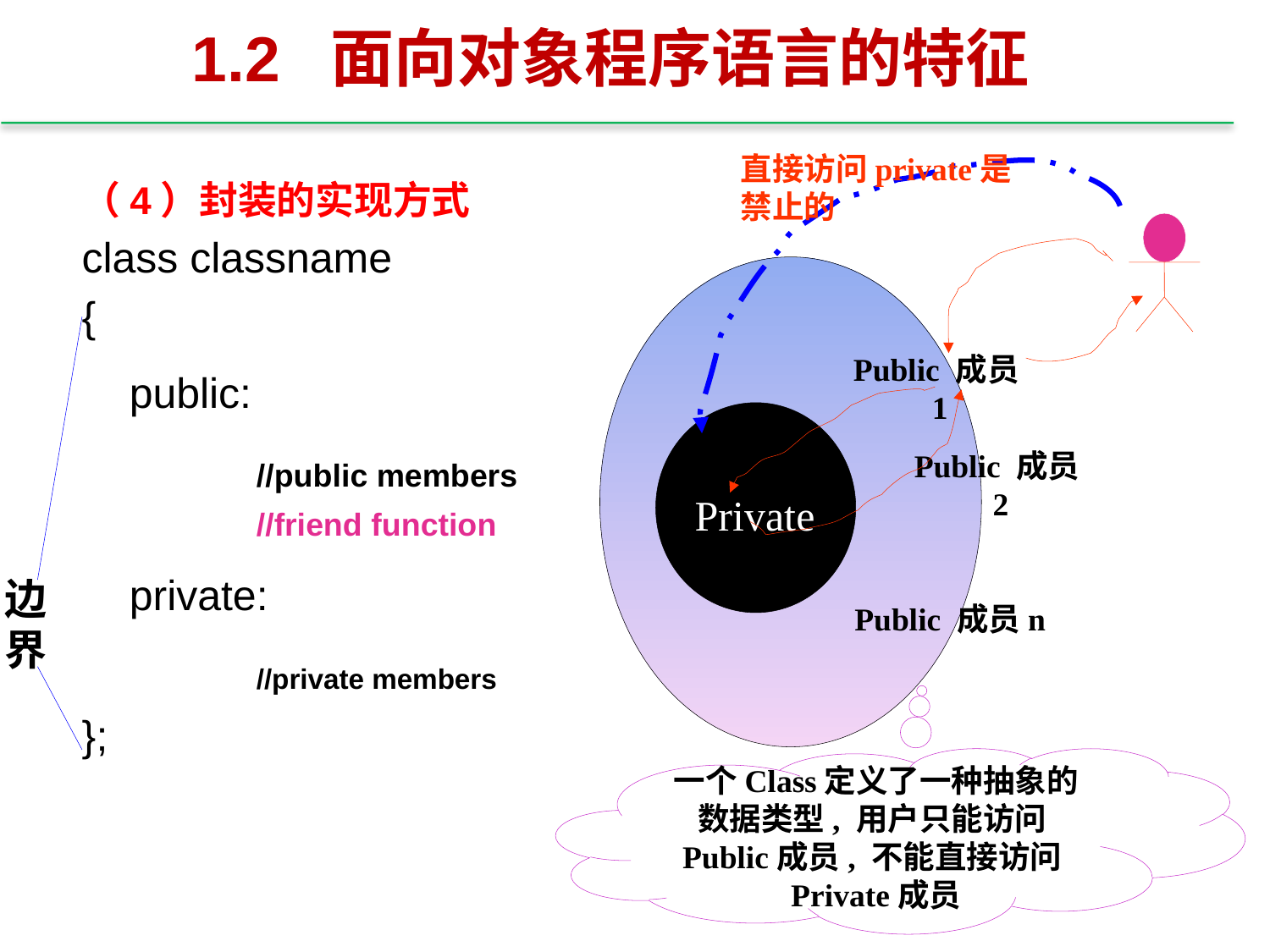

# 1.2  面向对象程序语言的特征
直接访问private是禁止的

（4）封装的实现方式
class classname
{
	public:
		//public members
		//friend function
	private:
		//private members
};

Public 成员1

Public 成员2
Private
边界
Public 成员n

一个Class定义了一种抽象的数据类型, 用户只能访问Public成员, 不能直接访问Private成员